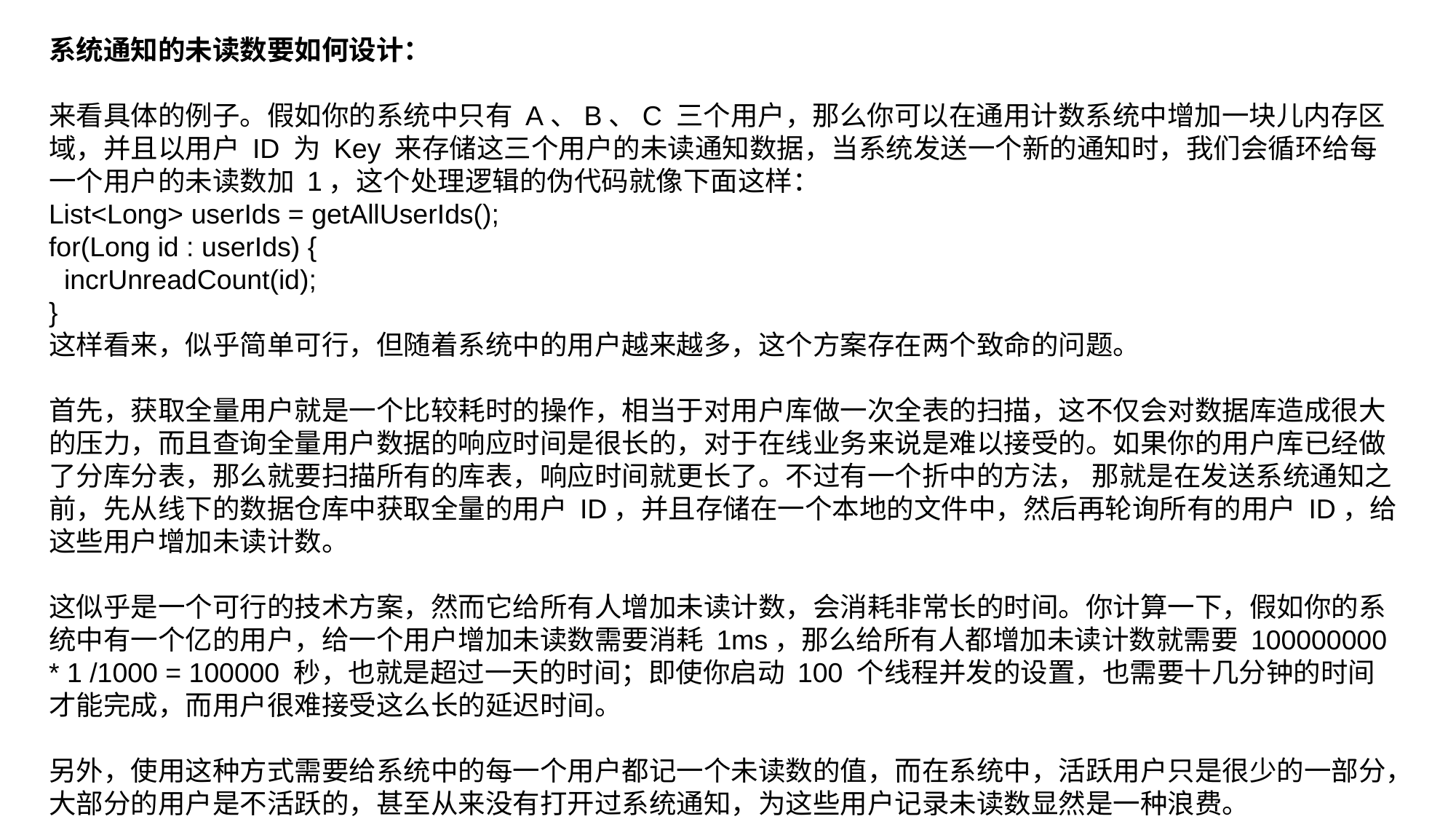

系统通知的未读数要如何设计：

来看具体的例子。假如你的系统中只有 A、B、C 三个用户，那么你可以在通用计数系统中增加一块儿内存区域，并且以用户 ID 为 Key 来存储这三个用户的未读通知数据，当系统发送一个新的通知时，我们会循环给每一个用户的未读数加 1，这个处理逻辑的伪代码就像下面这样：
List<Long> userIds = getAllUserIds();
for(Long id : userIds) {
  incrUnreadCount(id);
}
这样看来，似乎简单可行，但随着系统中的用户越来越多，这个方案存在两个致命的问题。

首先，获取全量用户就是一个比较耗时的操作，相当于对用户库做一次全表的扫描，这不仅会对数据库造成很大的压力，而且查询全量用户数据的响应时间是很长的，对于在线业务来说是难以接受的。如果你的用户库已经做了分库分表，那么就要扫描所有的库表，响应时间就更长了。不过有一个折中的方法， 那就是在发送系统通知之前，先从线下的数据仓库中获取全量的用户 ID，并且存储在一个本地的文件中，然后再轮询所有的用户 ID，给这些用户增加未读计数。

这似乎是一个可行的技术方案，然而它给所有人增加未读计数，会消耗非常长的时间。你计算一下，假如你的系统中有一个亿的用户，给一个用户增加未读数需要消耗 1ms，那么给所有人都增加未读计数就需要 100000000 * 1 /1000 = 100000 秒，也就是超过一天的时间；即使你启动 100 个线程并发的设置，也需要十几分钟的时间才能完成，而用户很难接受这么长的延迟时间。

另外，使用这种方式需要给系统中的每一个用户都记一个未读数的值，而在系统中，活跃用户只是很少的一部分，大部分的用户是不活跃的，甚至从来没有打开过系统通知，为这些用户记录未读数显然是一种浪费。